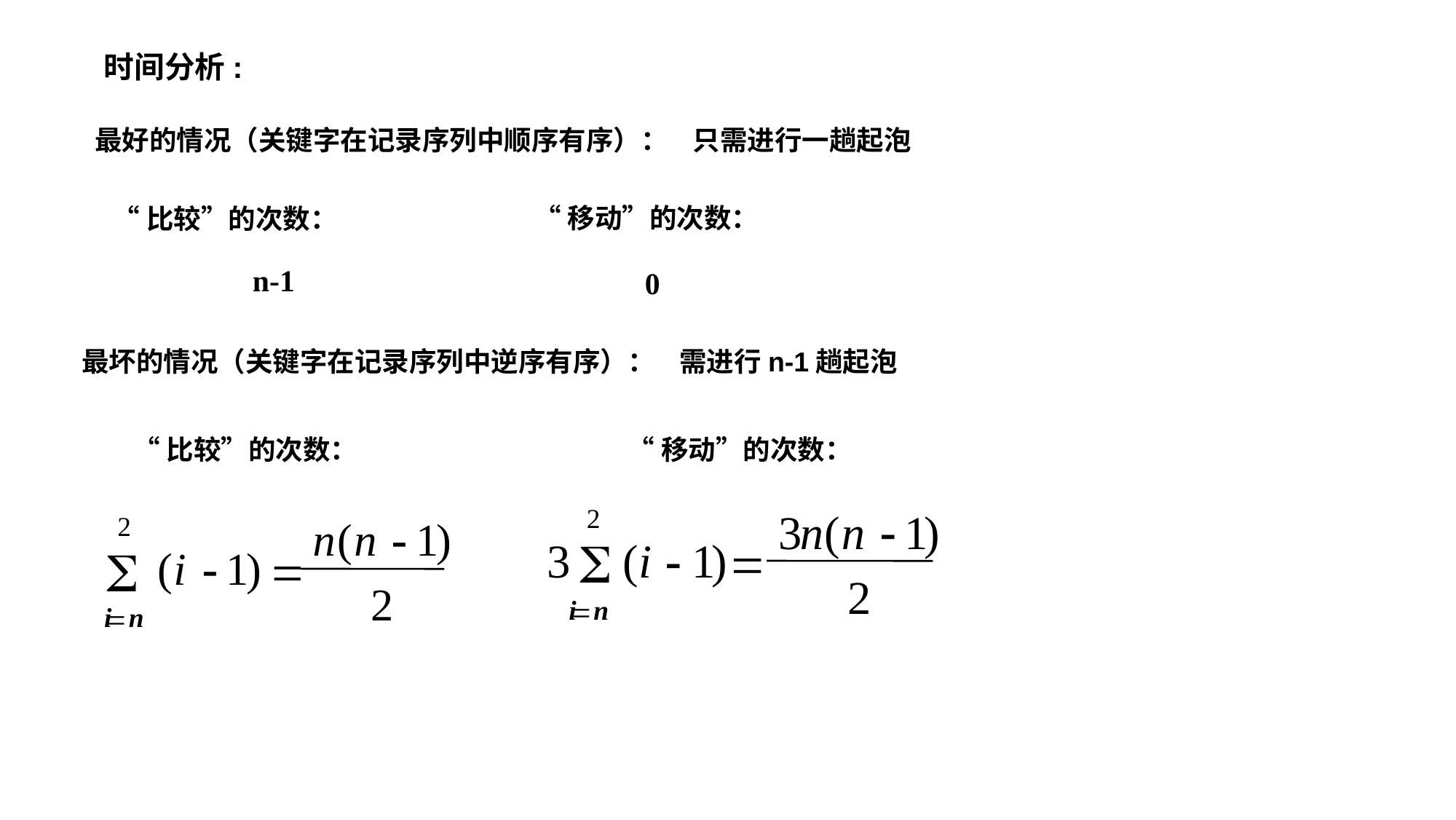

时间分析:
最好的情况（关键字在记录序列中顺序有序）：    只需进行一趟起泡
“移动”的次数：
“比较”的次数：
n-1
0
最坏的情况（关键字在记录序列中逆序有序）：    需进行n-1趟起泡
“比较”的次数：
“移动”的次数：

2
3
n
(
n
1
)
−
Σ
3
(
i
1
)
−
=

2
i
n
=

2
n
(
n
1
)
−
Σ
(
i
1
)
−
=

2
i
n
=